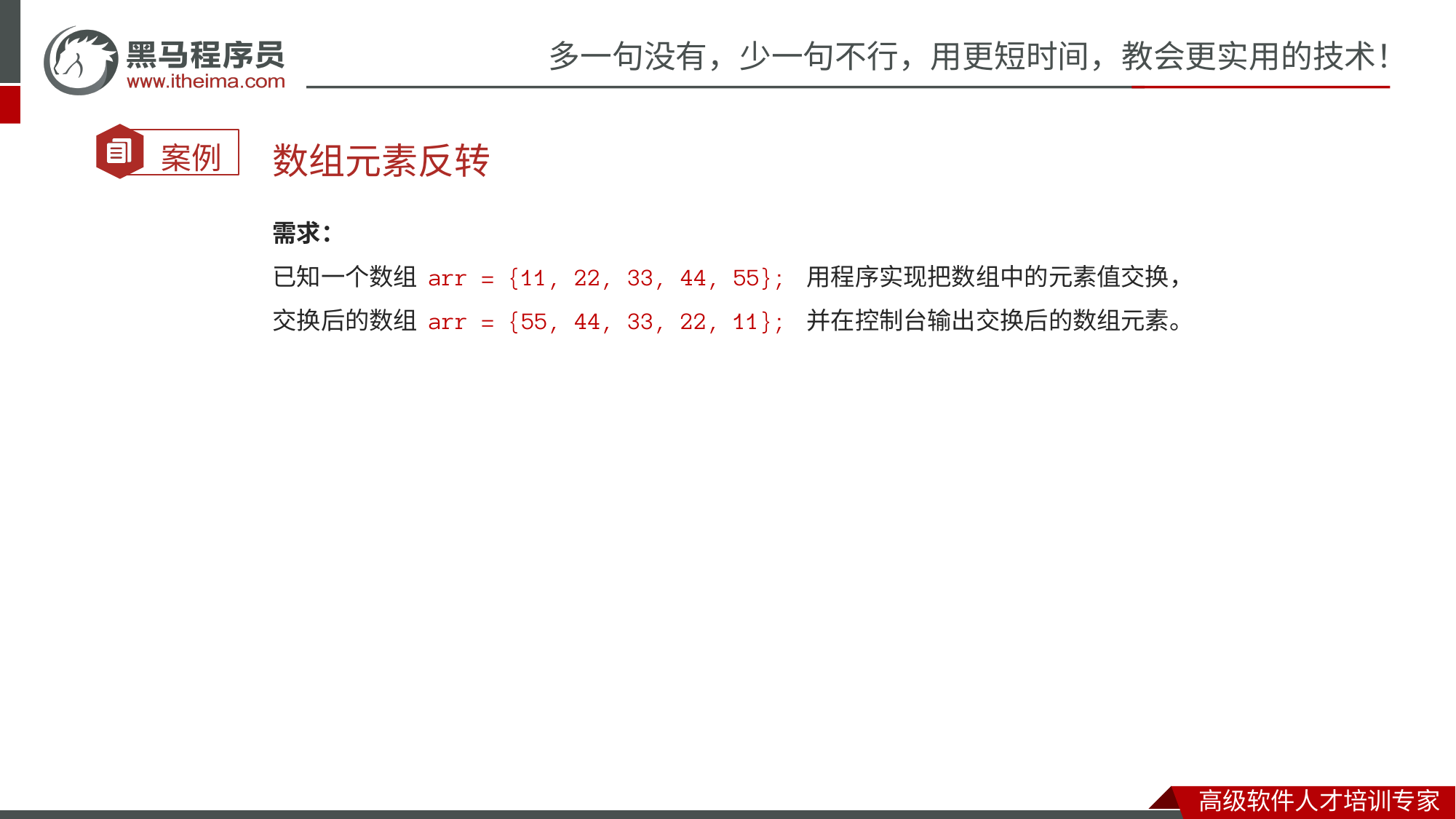

数组元素反转
需求：
已知一个数组 arr = {11, 22, 33, 44, 55}; 用程序实现把数组中的元素值交换，
交换后的数组 arr = {55, 44, 33, 22, 11}; 并在控制台输出交换后的数组元素。